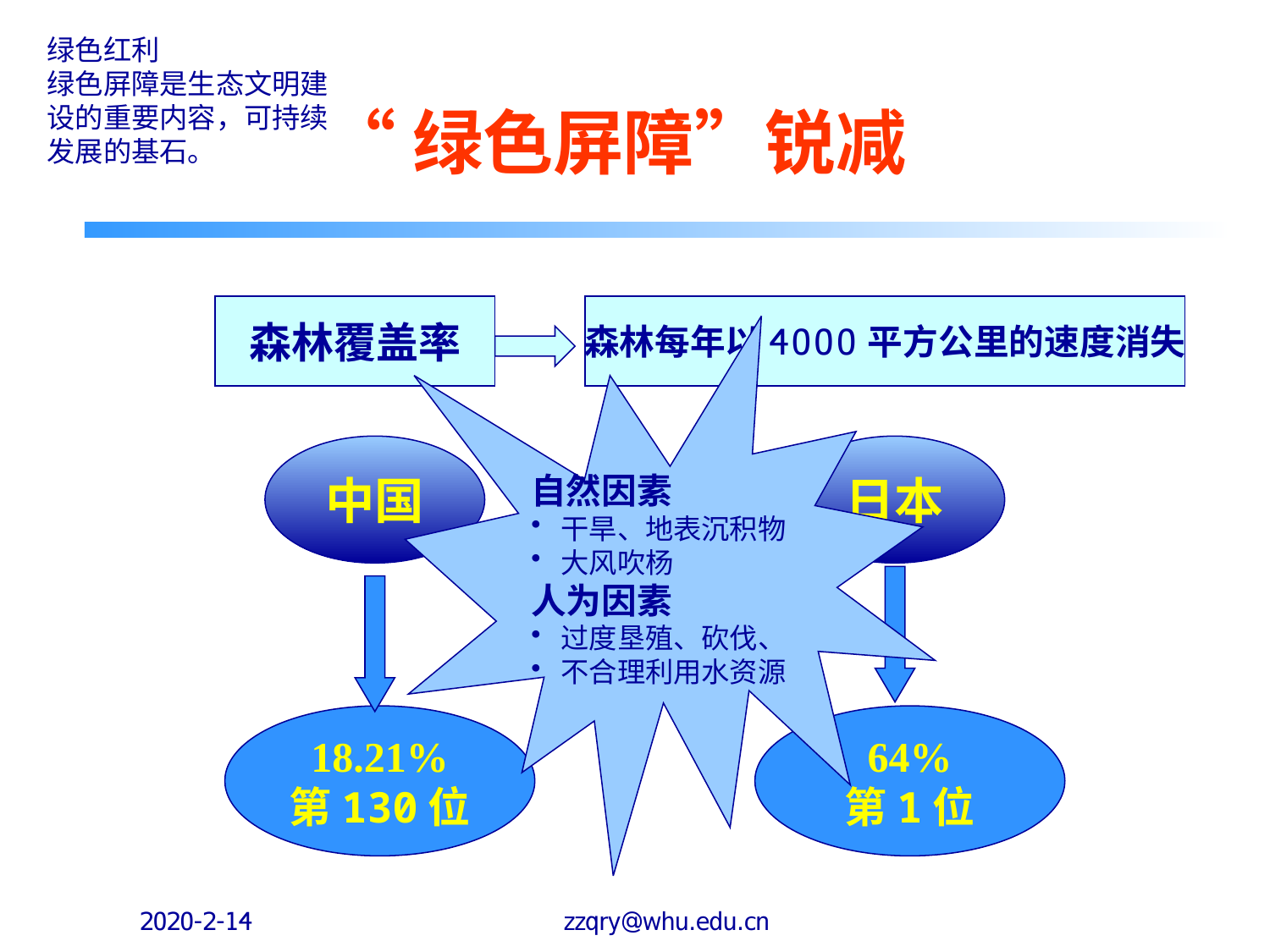

绿色红利
绿色屏障是生态文明建设的重要内容，可持续发展的基石。
# “绿色屏障”锐减
森林覆盖率
森林每年以4000平方公里的速度消失
自然因素
干旱、地表沉积物
大风吹杨
人为因素
过度垦殖、砍伐、
不合理利用水资源

中国
日本

18.21%
第130位
64%
第1位
2020-2-14
zzqry@whu.edu.cn